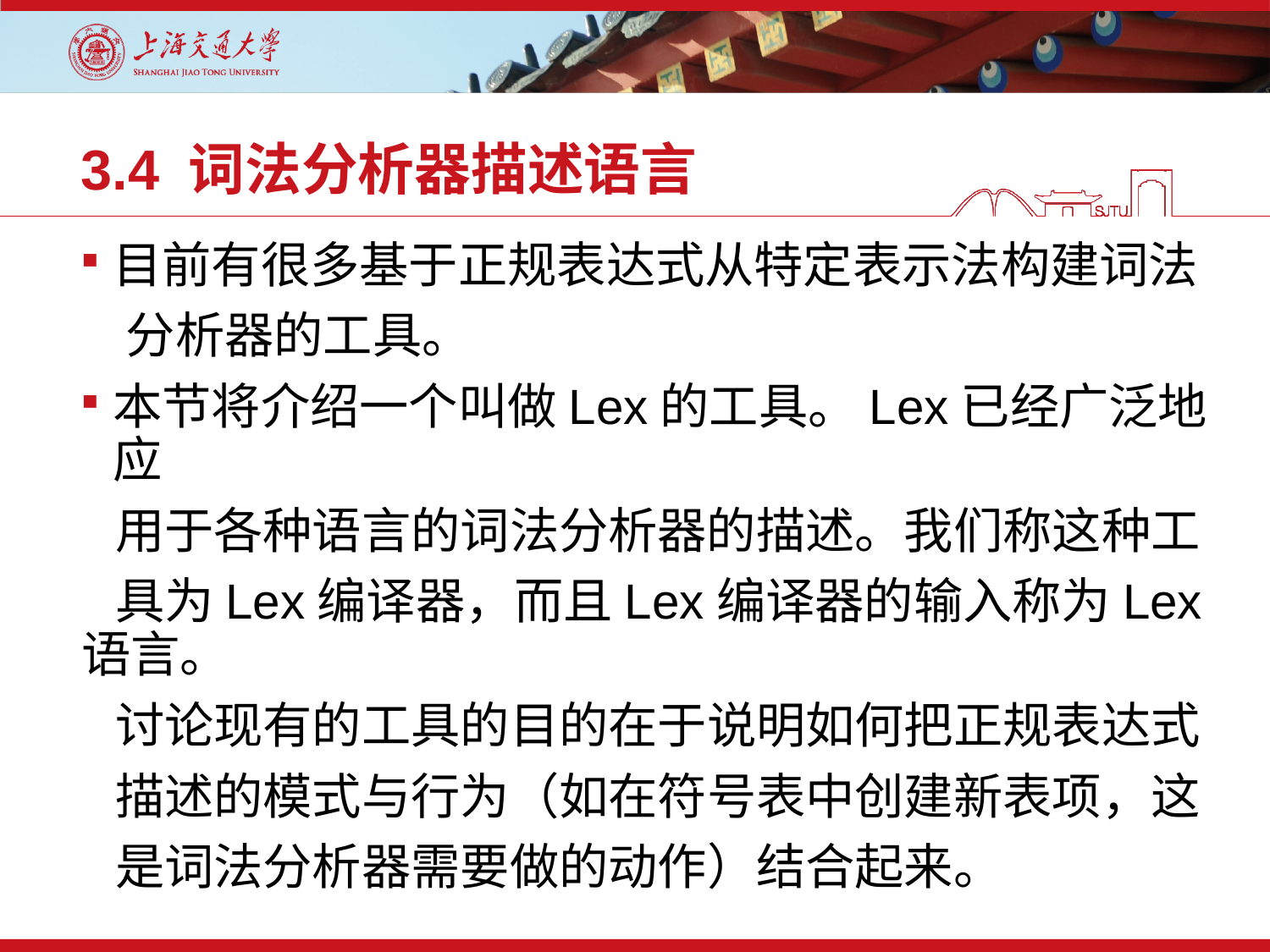

# 3.4 词法分析器描述语言
目前有很多基于正规表达式从特定表示法构建词法
   分析器的工具。
本节将介绍一个叫做Lex的工具。Lex已经广泛地应
  用于各种语言的词法分析器的描述。我们称这种工
  具为Lex编译器，而且Lex编译器的输入称为Lex语言。
  讨论现有的工具的目的在于说明如何把正规表达式
  描述的模式与行为（如在符号表中创建新表项，这
  是词法分析器需要做的动作）结合起来。